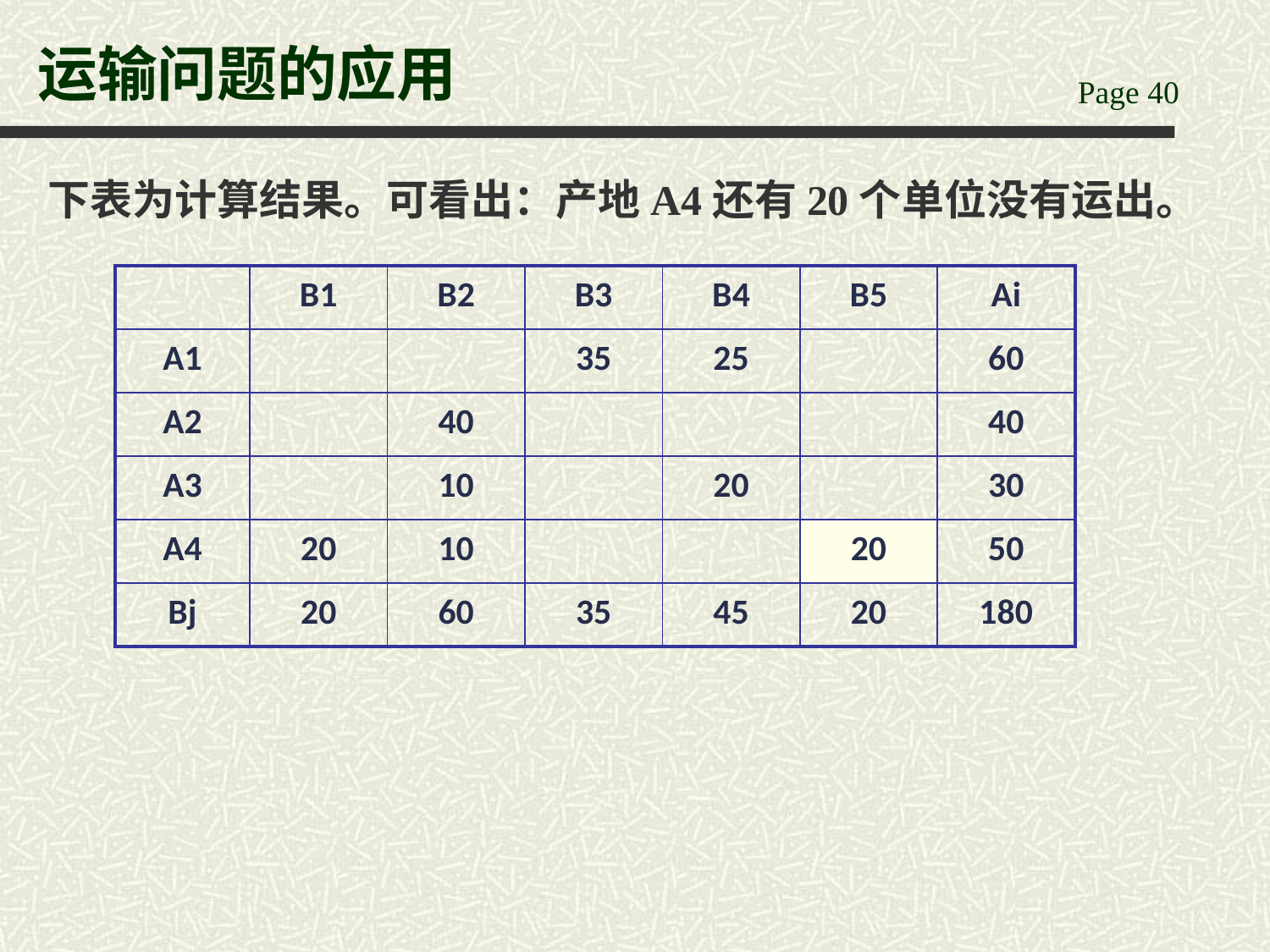

# 运输问题的应用
下表为计算结果。可看出：产地A4还有20个单位没有运出。
|  | B1 | B2 | B3 | B4 | B5 | Ai |
| --- | --- | --- | --- | --- | --- | --- |
| A1 |  |  | 35 | 25 |  | 60 |
| A2 |  | 40 |  |  |  | 40 |
| A3 |  | 10 |  | 20 |  | 30 |
| A4 | 20 | 10 |  |  | 20 | 50 |
| Bj | 20 | 60 | 35 | 45 | 20 | 180 |